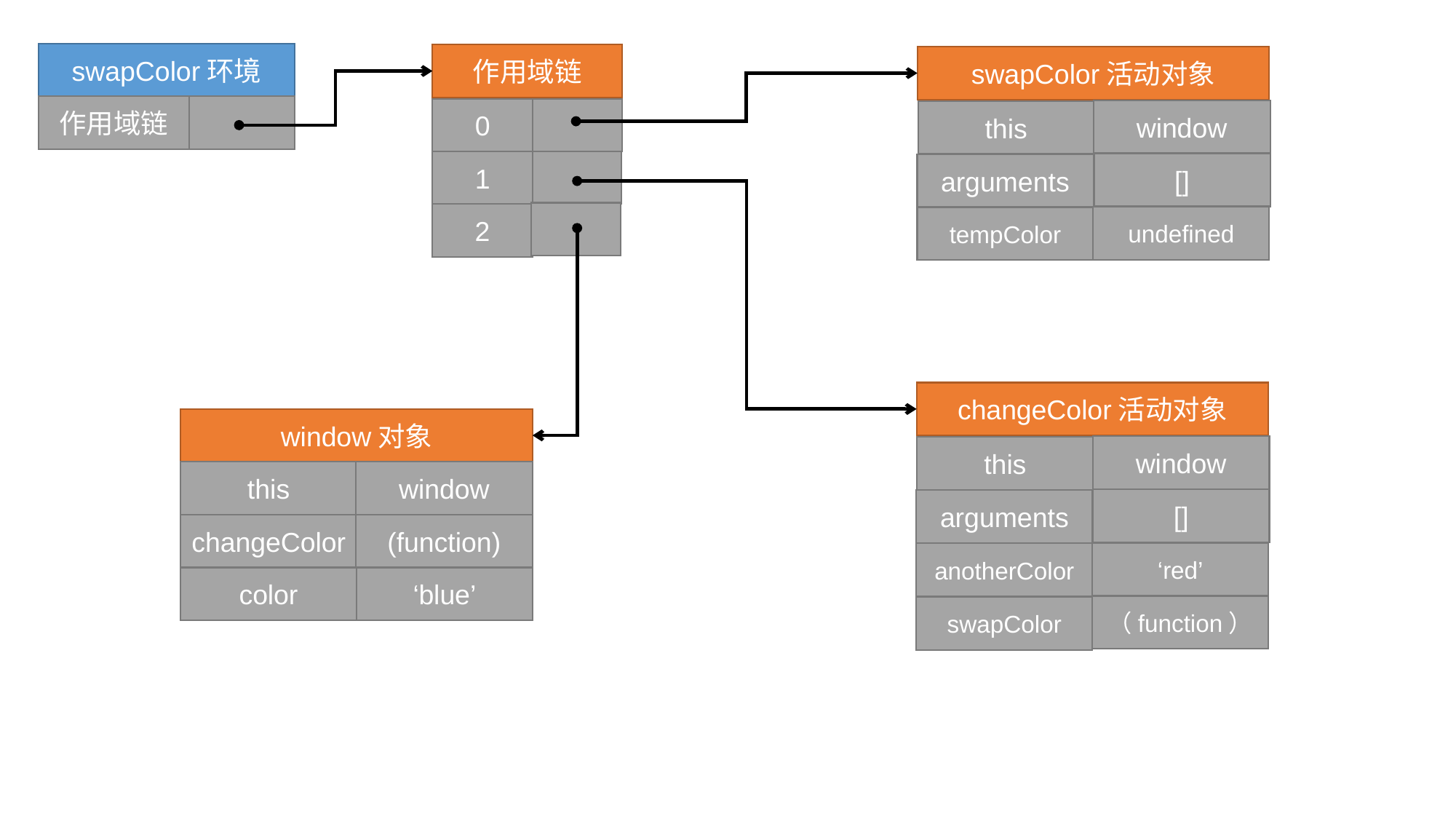

swapColor环境
作用域链
swapColor活动对象
作用域链

0

window
this

1
[]
arguments

2
undefined
tempColor
changeColor活动对象
window对象
window
this
this
window
[]
arguments
changeColor
(function)
‘red’
anotherColor
color
‘blue’
（function）
swapColor